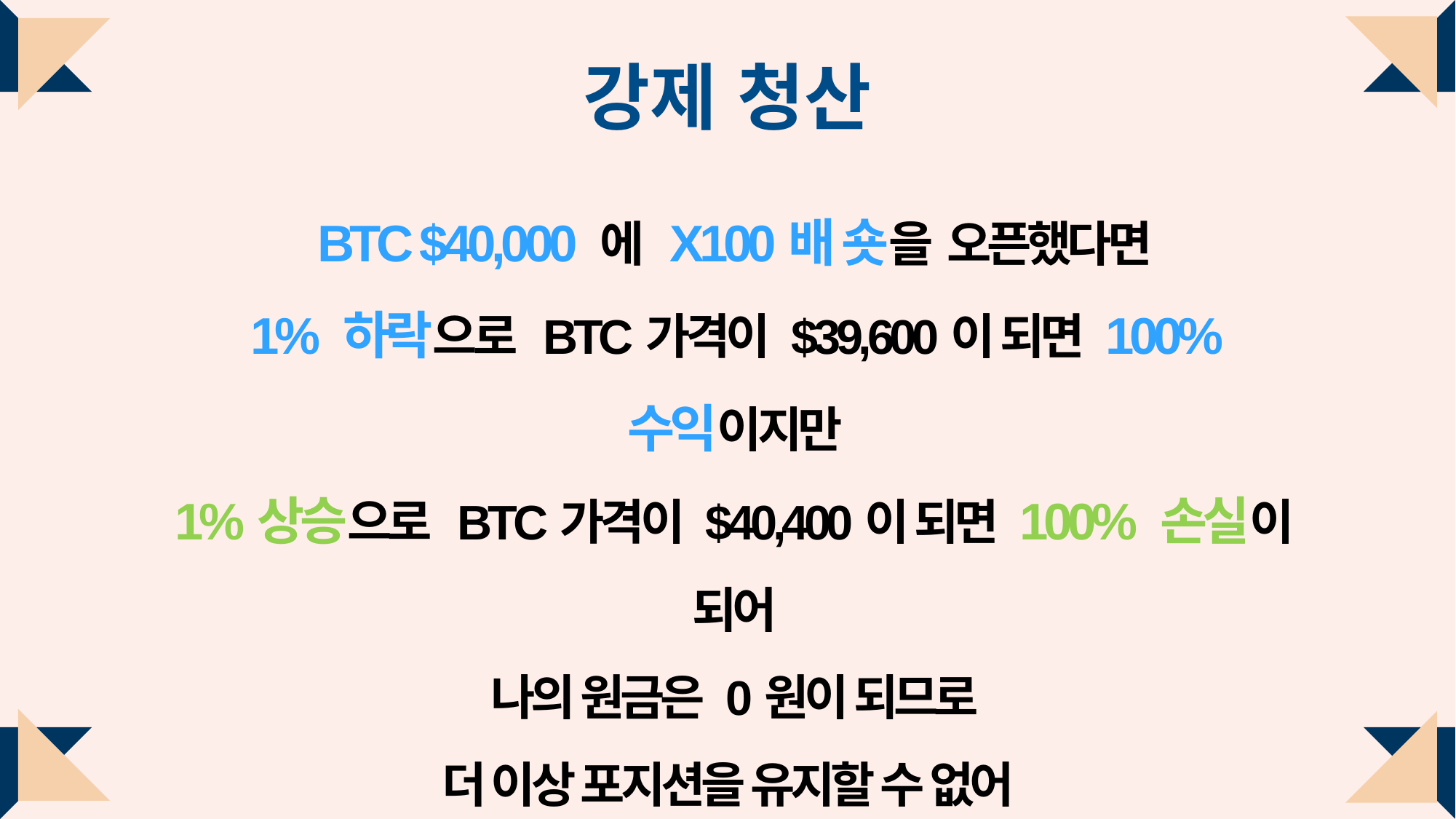

강제 청산
BTC $40,000 에 X100배 숏을 오픈했다면
1% 하락으로 BTC가격이 $39,600이 되면 100% 수익이지만
1%상승으로 BTC가격이 $40,400이 되면 100% 손실이 되어
나의 원금은 0원이 되므로
더 이상 포지션을 유지할 수 없어
포지션이 강제로 청산이 된다